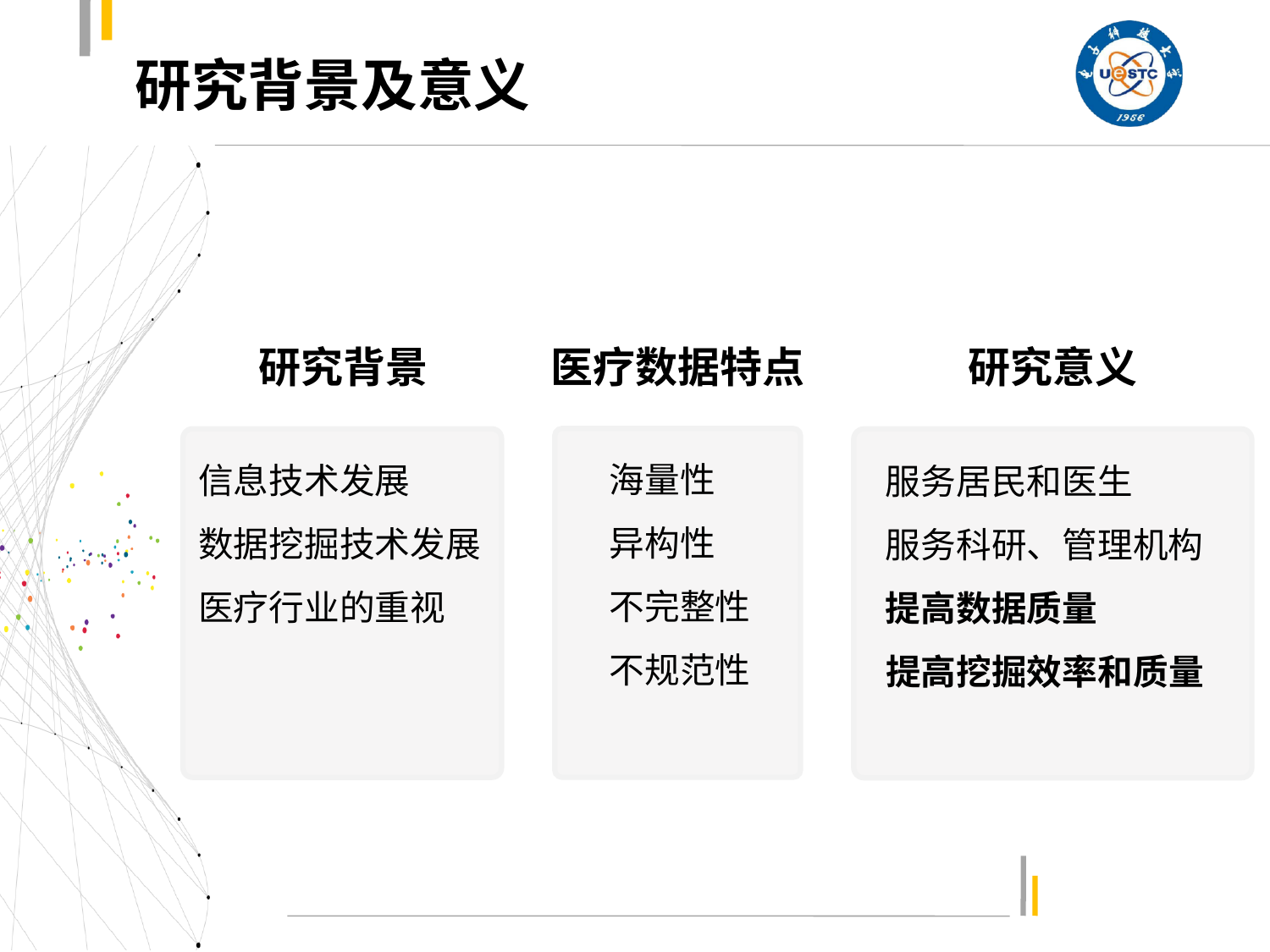

# 研究背景及意义

研究背景
医疗数据特点
研究意义
    海量性
    异构性
    不完整性
    不规范性

信息技术发展
数据挖掘技术发展
医疗行业的重视

 服务居民和医生
 服务科研、管理机构
 提高数据质量
 提高挖掘效率和质量